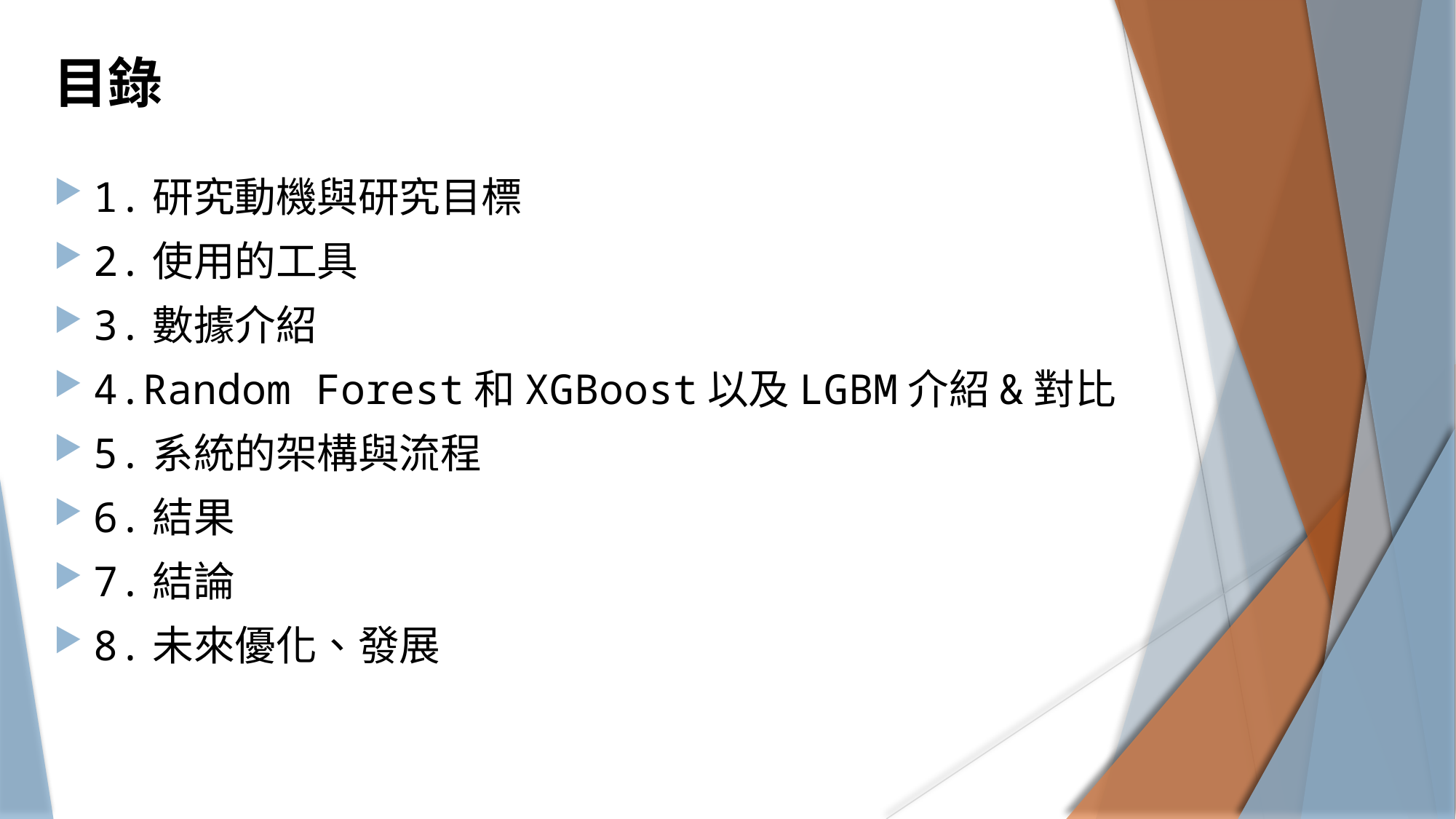

# 目錄
1.研究動機與研究目標
2.使用的工具
3.數據介紹
4.Random Forest和XGBoost以及LGBM介紹&對比
5.系統的架構與流程
6.結果
7.結論
8.未來優化、發展